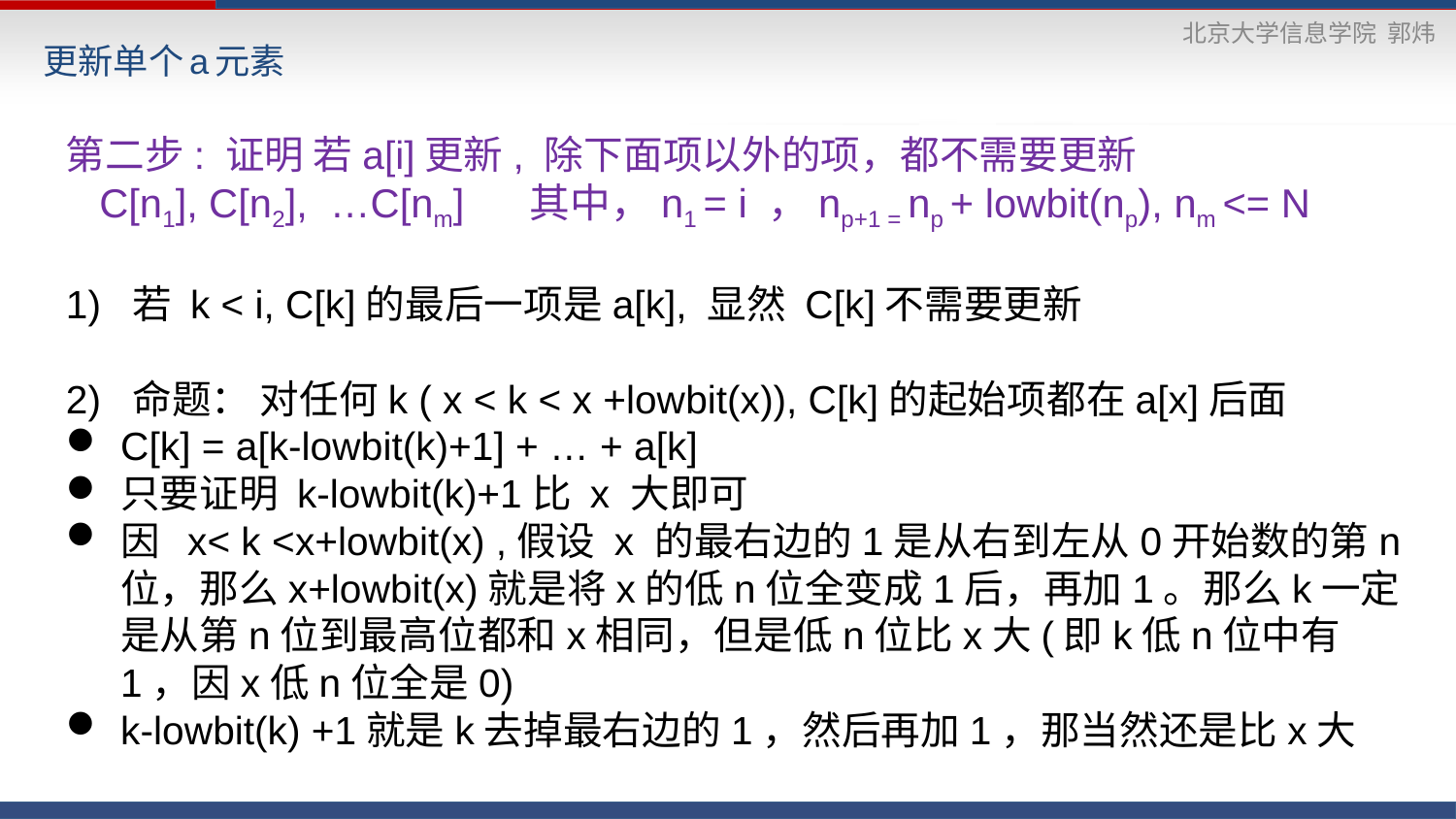

# 更新单个a元素
第二步: 证明 若a[i]更新, 除下面项以外的项，都不需要更新
   C[n1], C[n2],  …C[nm]     其中，n1 = i ，np+1 = np + lowbit(np), nm <= N

1)  若 k < i, C[k]的最后一项是a[k], 显然 C[k]不需要更新

2)  命题： 对任何k ( x < k < x +lowbit(x)), C[k]的起始项都在a[x]后面
C[k] = a[k-lowbit(k)+1] + … + a[k]
只要证明 k-lowbit(k)+1比 x 大即可
因  x< k <x+lowbit(x) ,假设 x 的最右边的1是从右到左从0开始数的第n位，那么x+lowbit(x)就是将x的低n位全变成1后，再加1。那么k一定是从第n位到最高位都和x相同，但是低n位比x大(即k低n位中有1，因x低n位全是0)
k-lowbit(k) +1就是k去掉最右边的1，然后再加1，那当然还是比x大